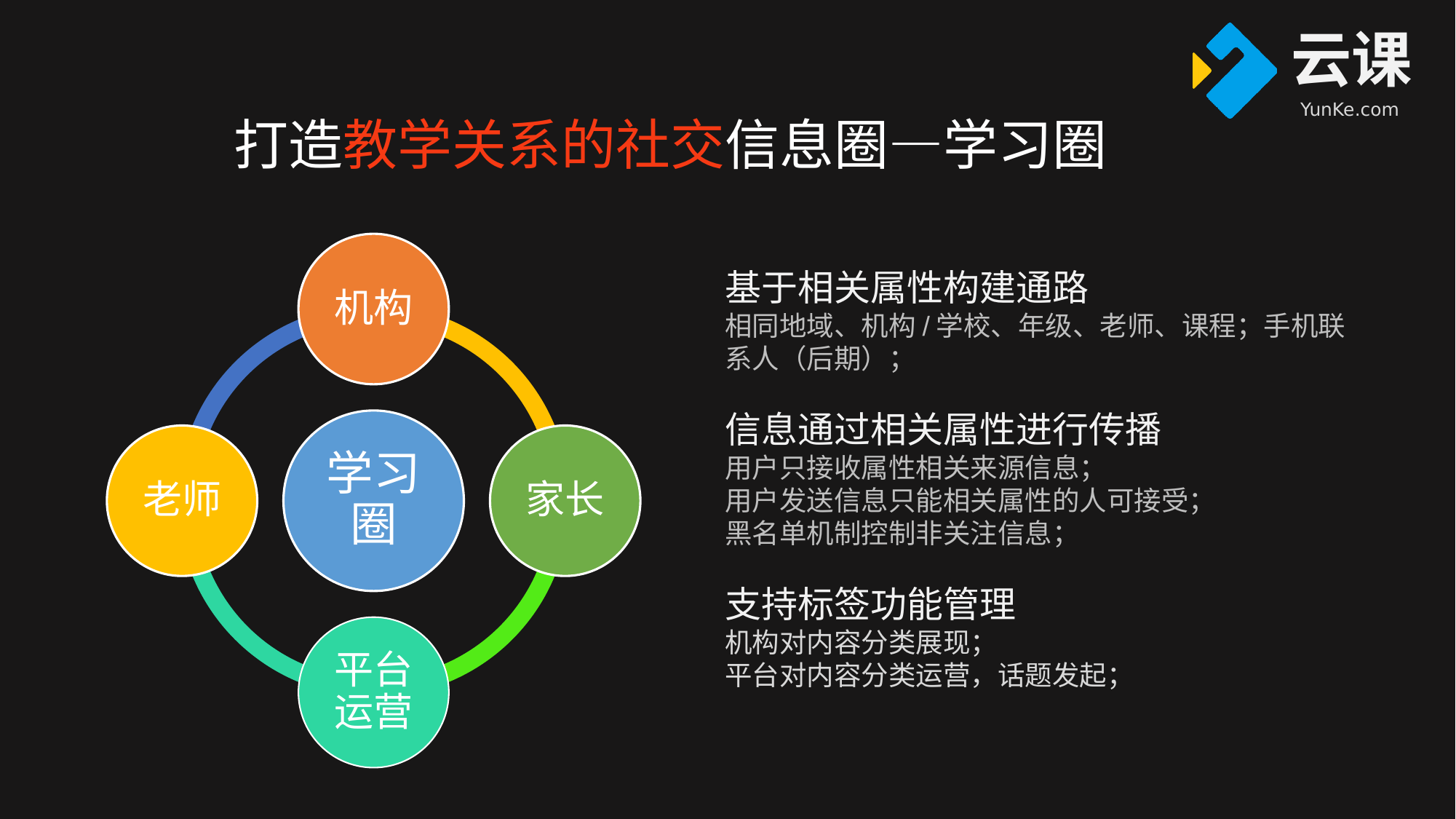

打造教学关系的社交信息圈—学习圈
学习圈
机构
家长
平台运营
老师
基于相关属性构建通路
相同地域、机构/学校、年级、老师、课程；手机联系人（后期）；

信息通过相关属性进行传播
用户只接收属性相关来源信息；
用户发送信息只能相关属性的人可接受；
黑名单机制控制非关注信息；

支持标签功能管理
机构对内容分类展现；
平台对内容分类运营，话题发起；